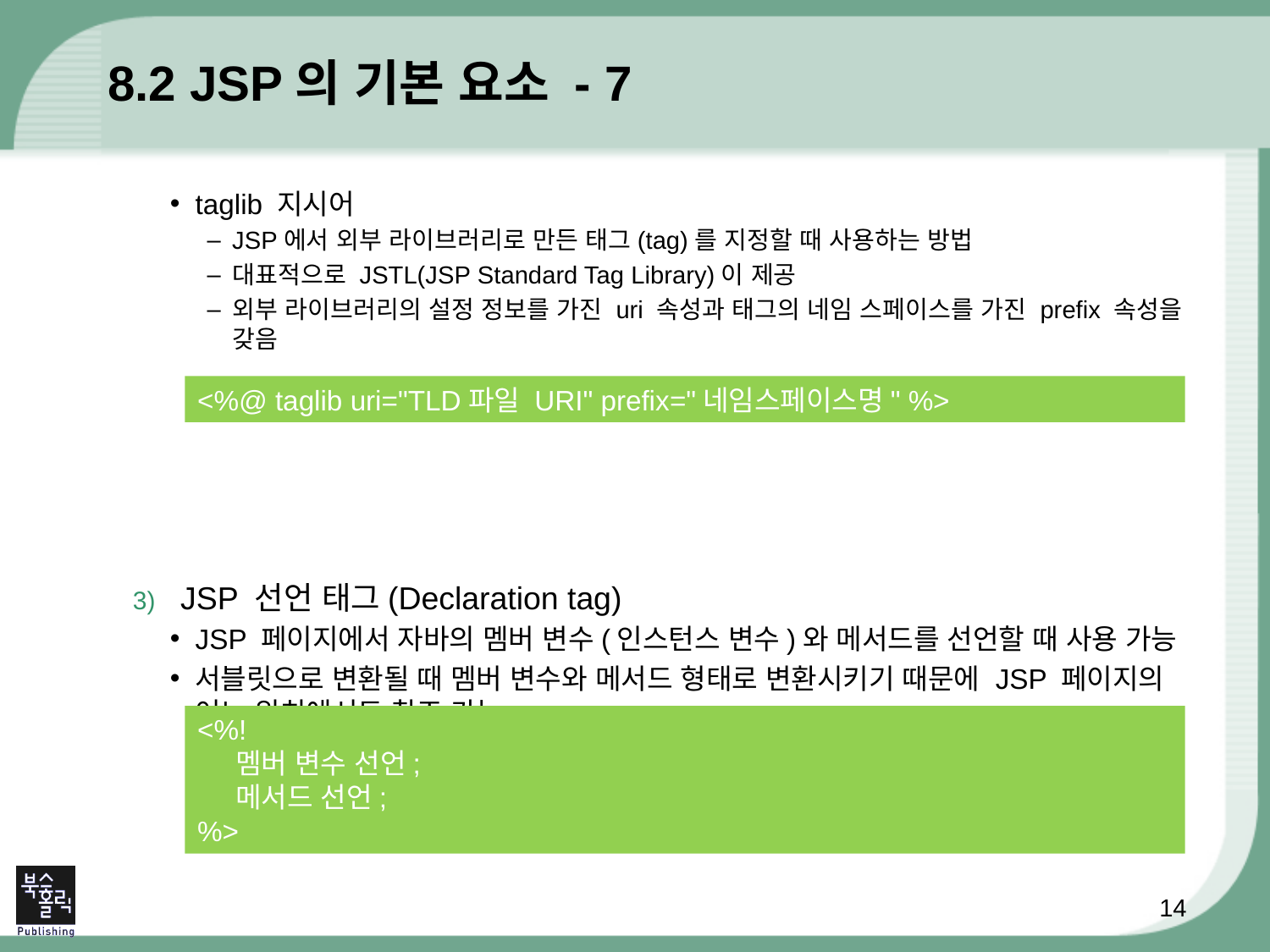

# 8.2 JSP의 기본 요소 - 7
taglib 지시어
JSP에서 외부 라이브러리로 만든 태그(tag)를 지정할 때 사용하는 방법
대표적으로 JSTL(JSP Standard Tag Library)이 제공
외부 라이브러리의 설정 정보를 가진 uri 속성과 태그의 네임 스페이스를 가진 prefix 속성을 갖음

JSP 선언 태그(Declaration tag)
JSP 페이지에서 자바의 멤버 변수(인스턴스 변수)와 메서드를 선언할 때 사용 가능
서블릿으로 변환될 때 멤버 변수와 메서드 형태로 변환시키기 때문에 JSP 페이지의 어느 위치에서도 참조 가능
<%@ taglib uri="TLD파일 URI" prefix="네임스페이스명" %>
<%!
    멤버 변수 선언;
    메서드 선언;
%>
14